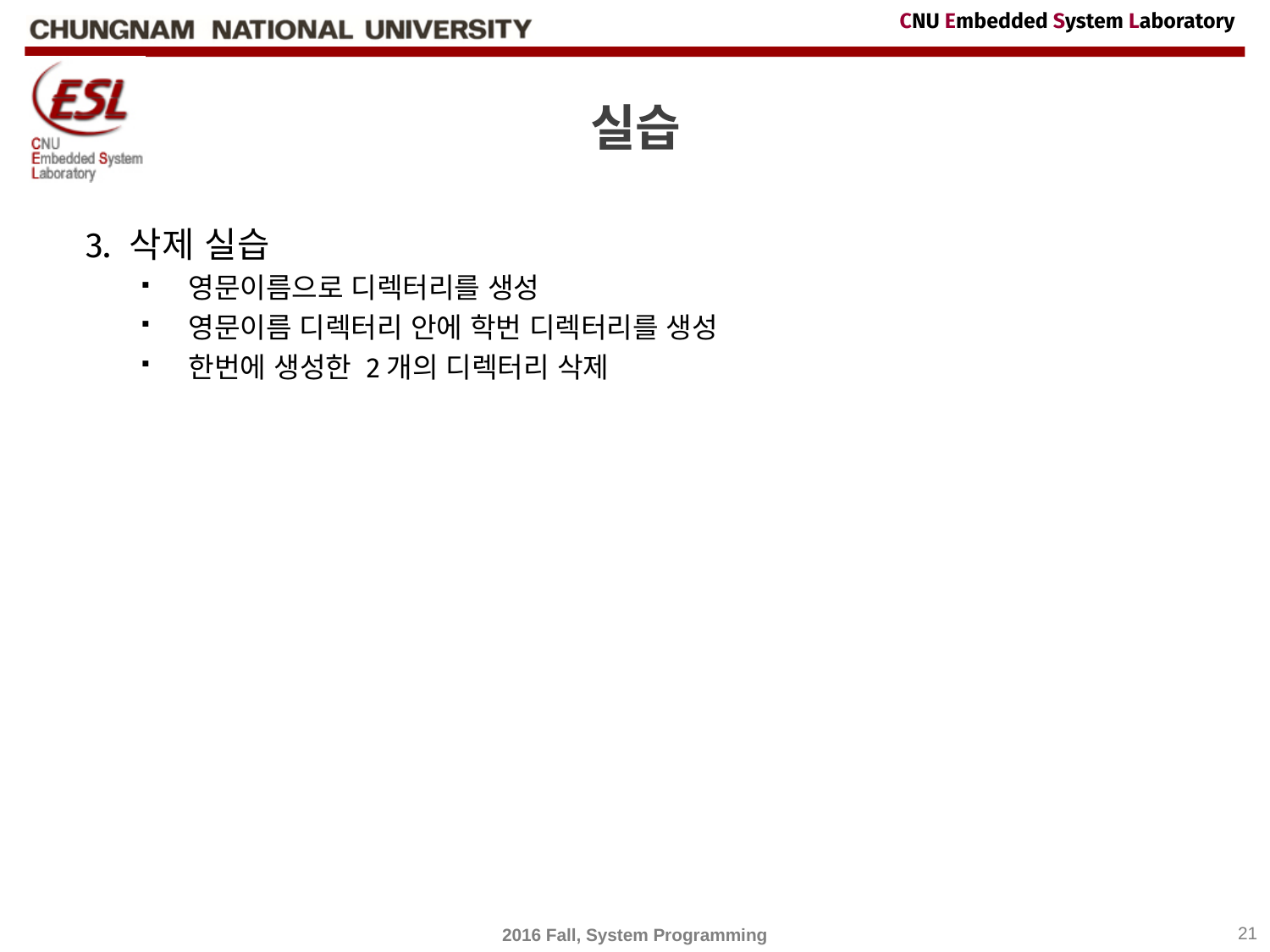

# 실습
3. 삭제 실습
영문이름으로 디렉터리를 생성
영문이름 디렉터리 안에 학번 디렉터리를 생성
한번에 생성한 2개의 디렉터리 삭제

2016 Fall, System Programming
21